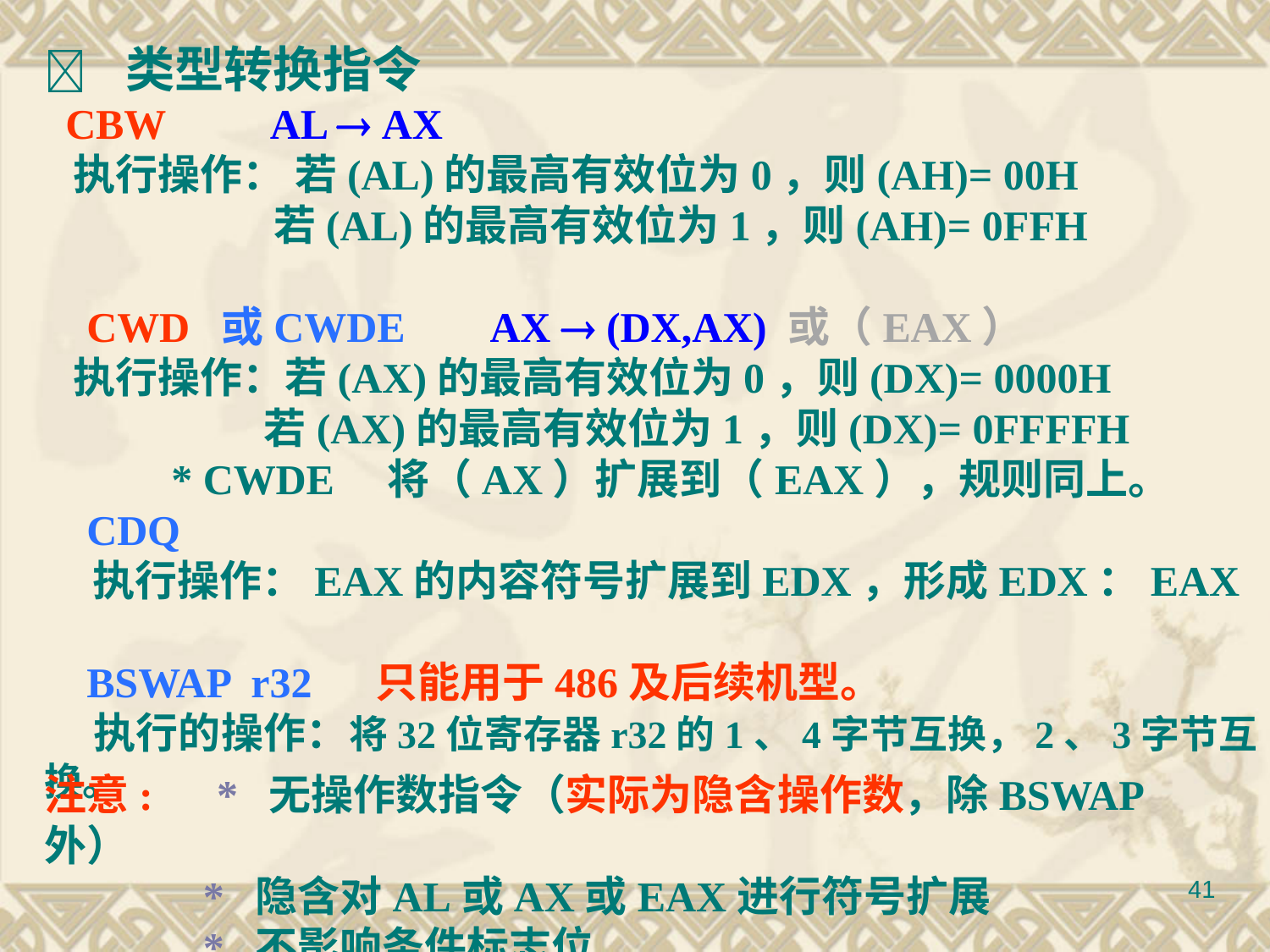

•   类型转换指令
  CBW          AL → AX
  执行操作： 若(AL)的最高有效位为0，则(AH)= 00H
                       若(AL)的最高有效位为1，则(AH)= 0FFH

    CWD  或CWDE        AX → (DX,AX) 或（EAX）
  执行操作：若(AX)的最高有效位为0，则(DX)= 0000H
                      若(AX)的最高有效位为1，则(DX)= 0FFFFH
            * CWDE    将（AX）扩展到（EAX），规则同上。
    CDQ
    执行操作：EAX的内容符号扩展到EDX，形成EDX：EAX

    BSWAP  r32     只能用于486及后续机型。
    执行的操作：将32位寄存器r32的1、4字节互换，2、3字节互换。
注意:      *  无操作数指令（实际为隐含操作数，除BSWAP外）
               *  隐含对AL或AX或EAX进行符号扩展
               *  不影响条件标志位
41